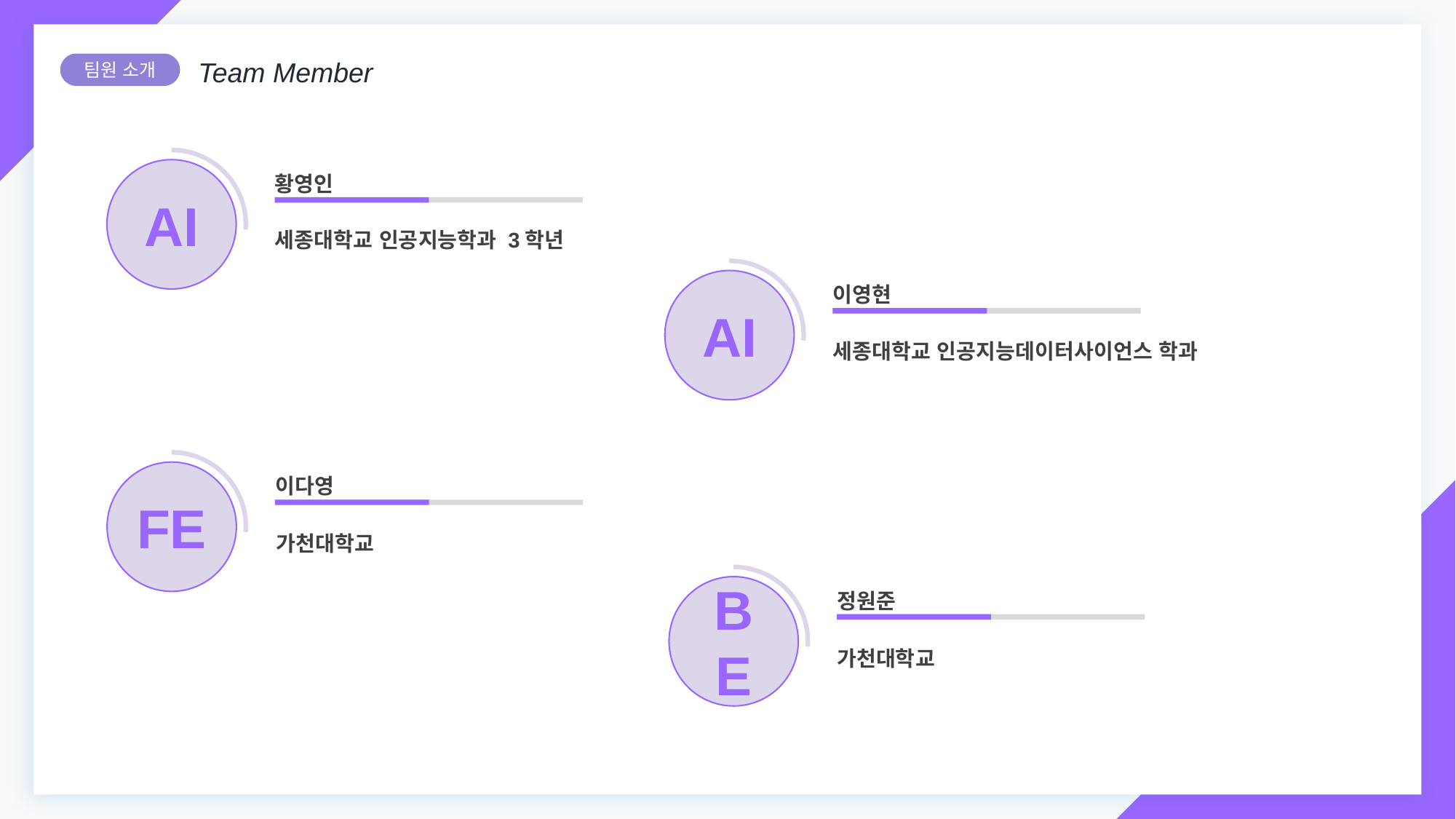

Team Member
팀원 소개

황영인
AI

세종대학교 인공지능학과 3학년

이영현
AI

세종대학교 인공지능데이터사이언스 학과
75%

이다영
FE

가천대학교

정원준
BE

가천대학교